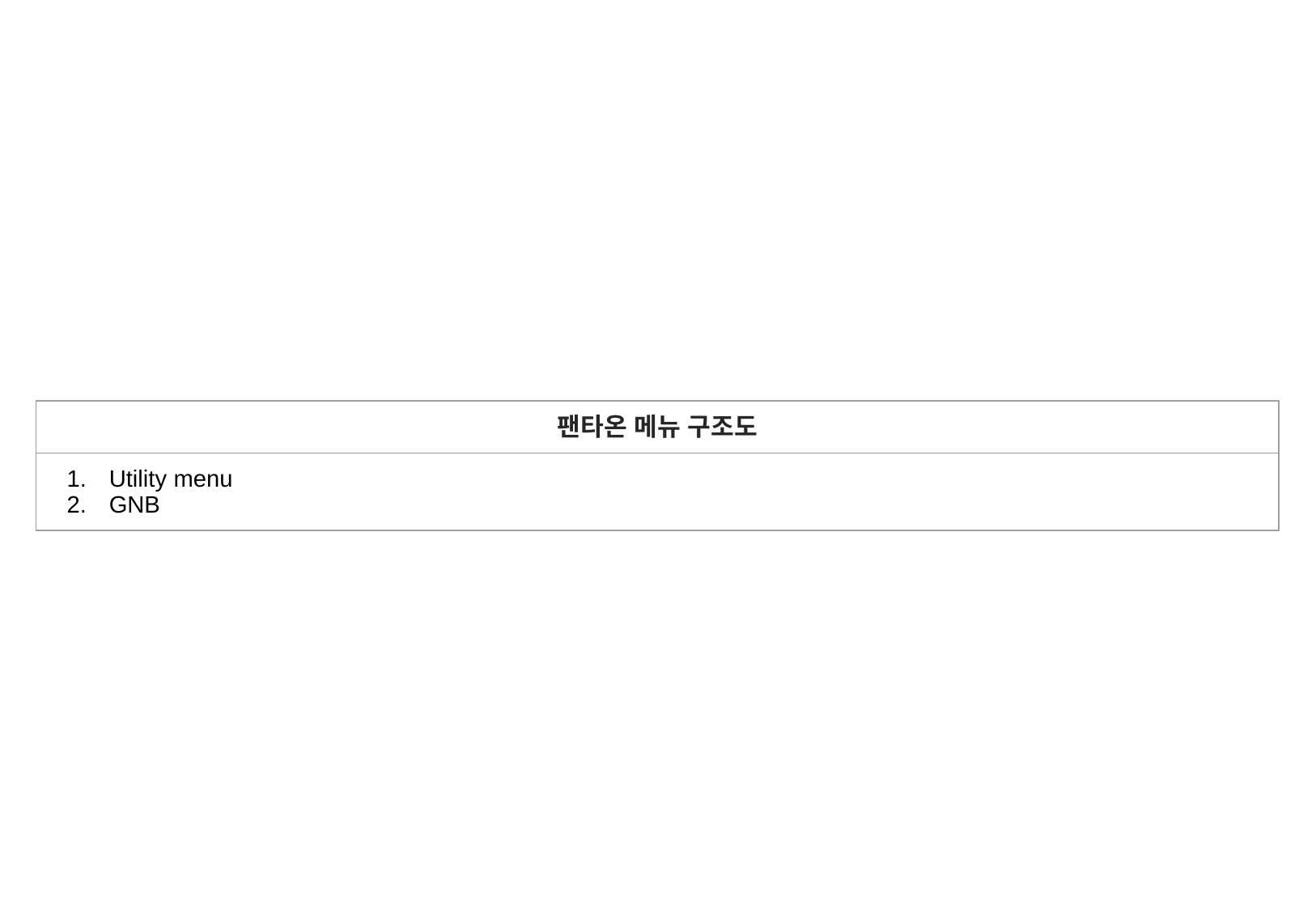

| 팬타온 메뉴 구조도 |
| --- |
| Utility menu GNB |